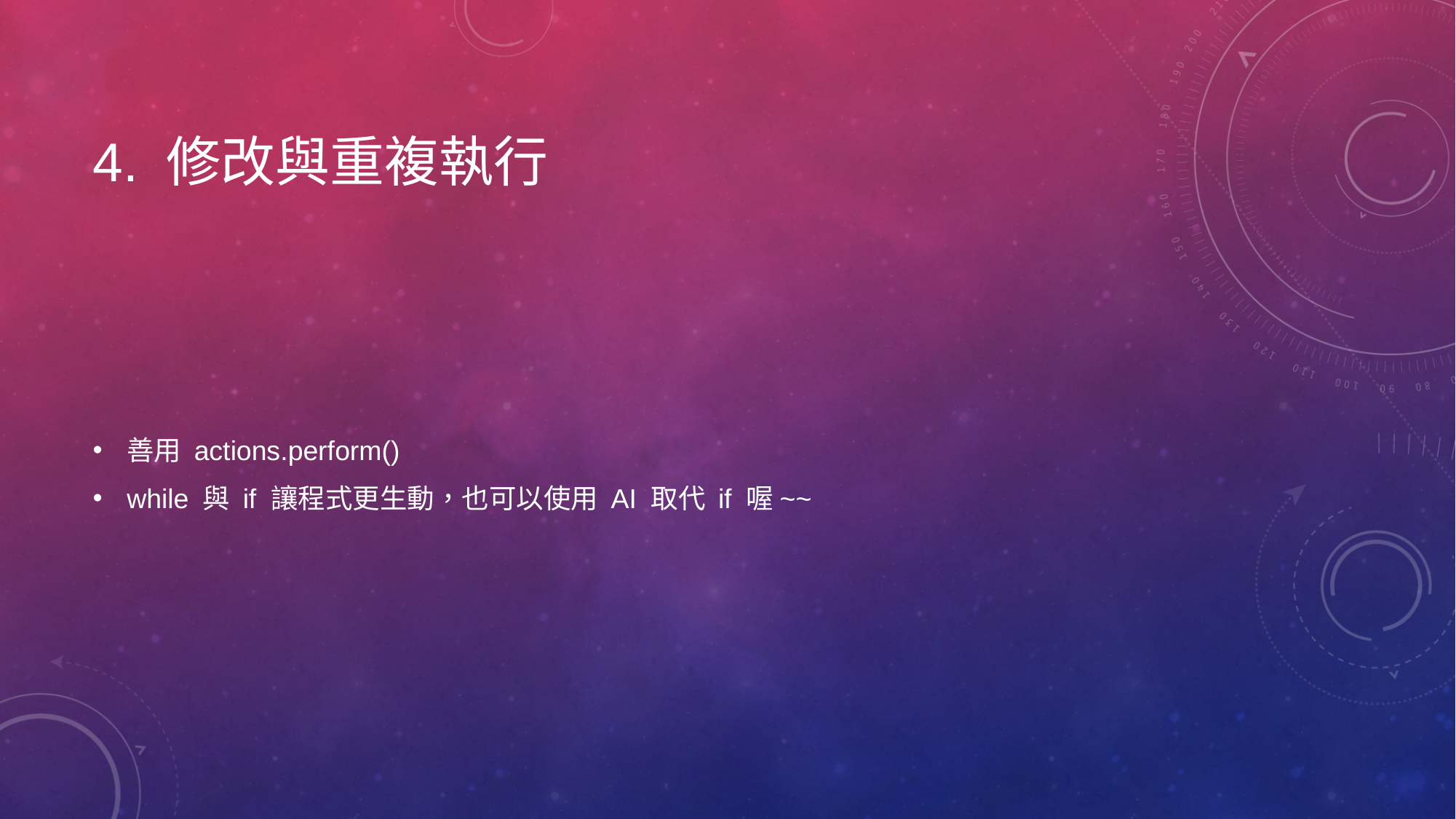

# 4. 修改與重複執行
善用 actions.perform()
while 與 if 讓程式更生動，也可以使用 AI 取代 if 喔~~